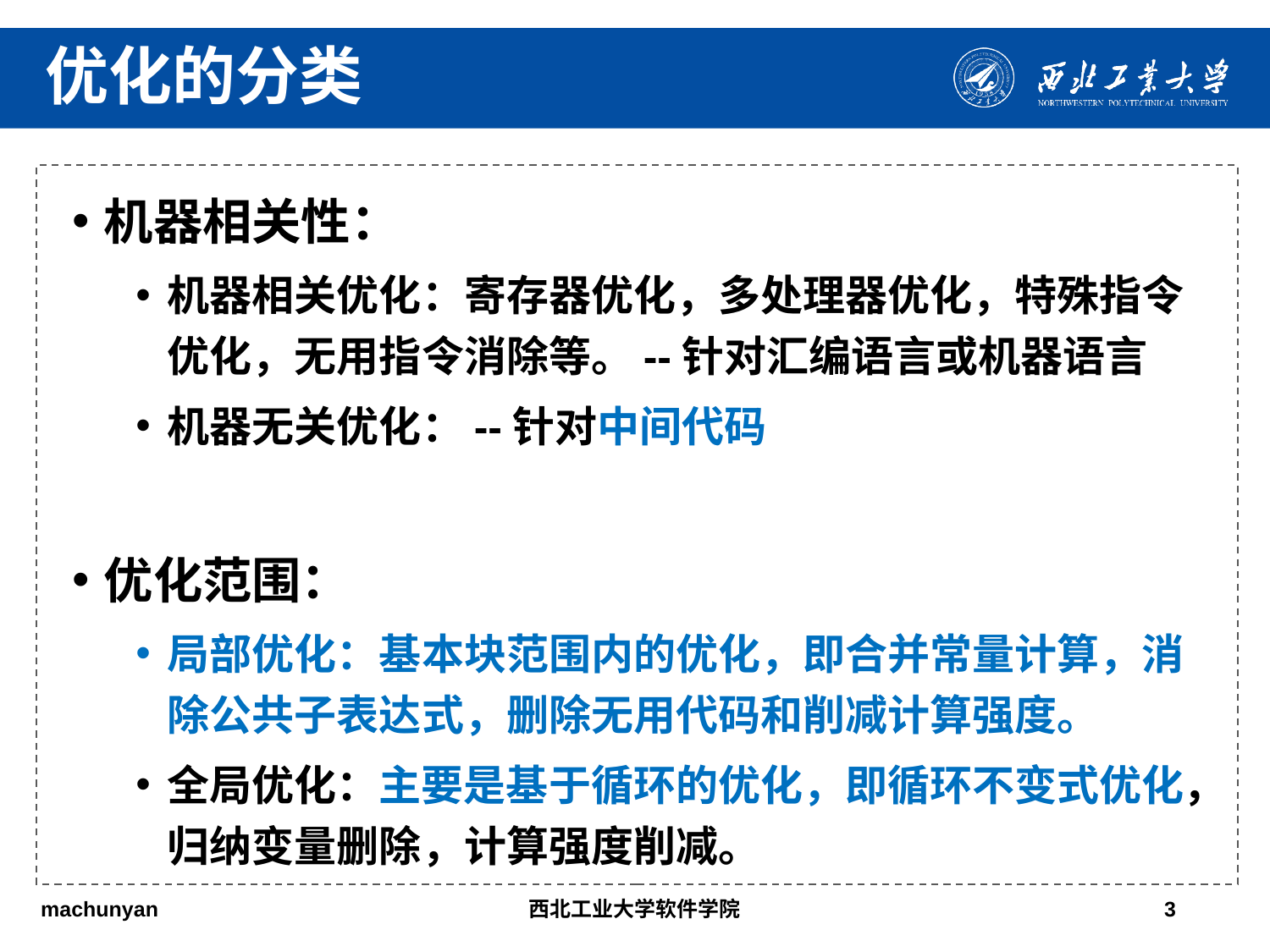

优化的分类
机器相关性：
机器相关优化：寄存器优化，多处理器优化，特殊指令优化，无用指令消除等。--针对汇编语言或机器语言
机器无关优化：--针对中间代码

优化范围：
局部优化：基本块范围内的优化，即合并常量计算，消除公共子表达式，删除无用代码和削减计算强度。
全局优化：主要是基于循环的优化，即循环不变式优化，归纳变量删除，计算强度削减。